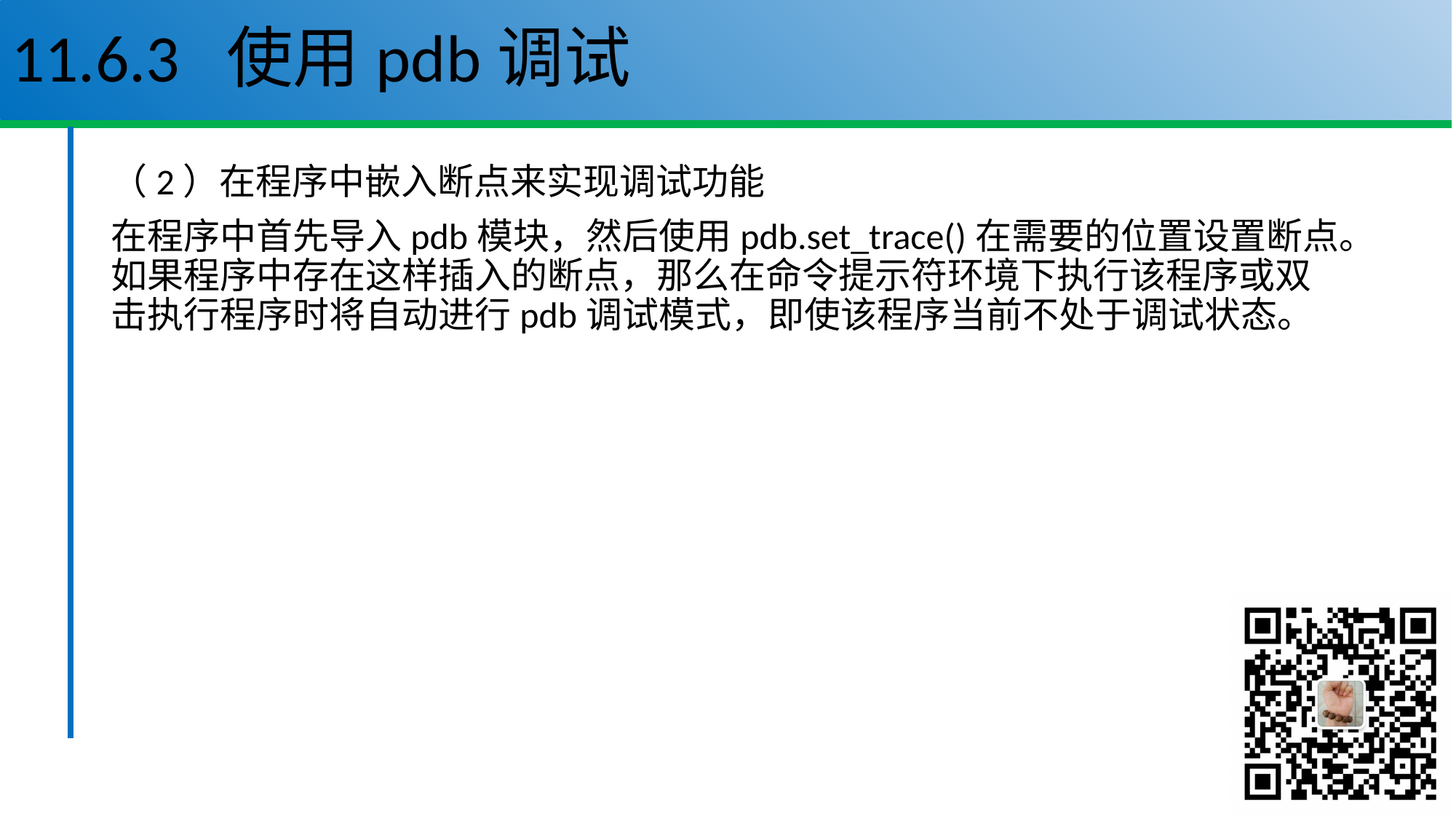

# 11.6.3  使用pdb调试
（2）在程序中嵌入断点来实现调试功能
在程序中首先导入pdb模块，然后使用pdb.set_trace()在需要的位置设置断点。如果程序中存在这样插入的断点，那么在命令提示符环境下执行该程序或双击执行程序时将自动进行pdb调试模式，即使该程序当前不处于调试状态。
27